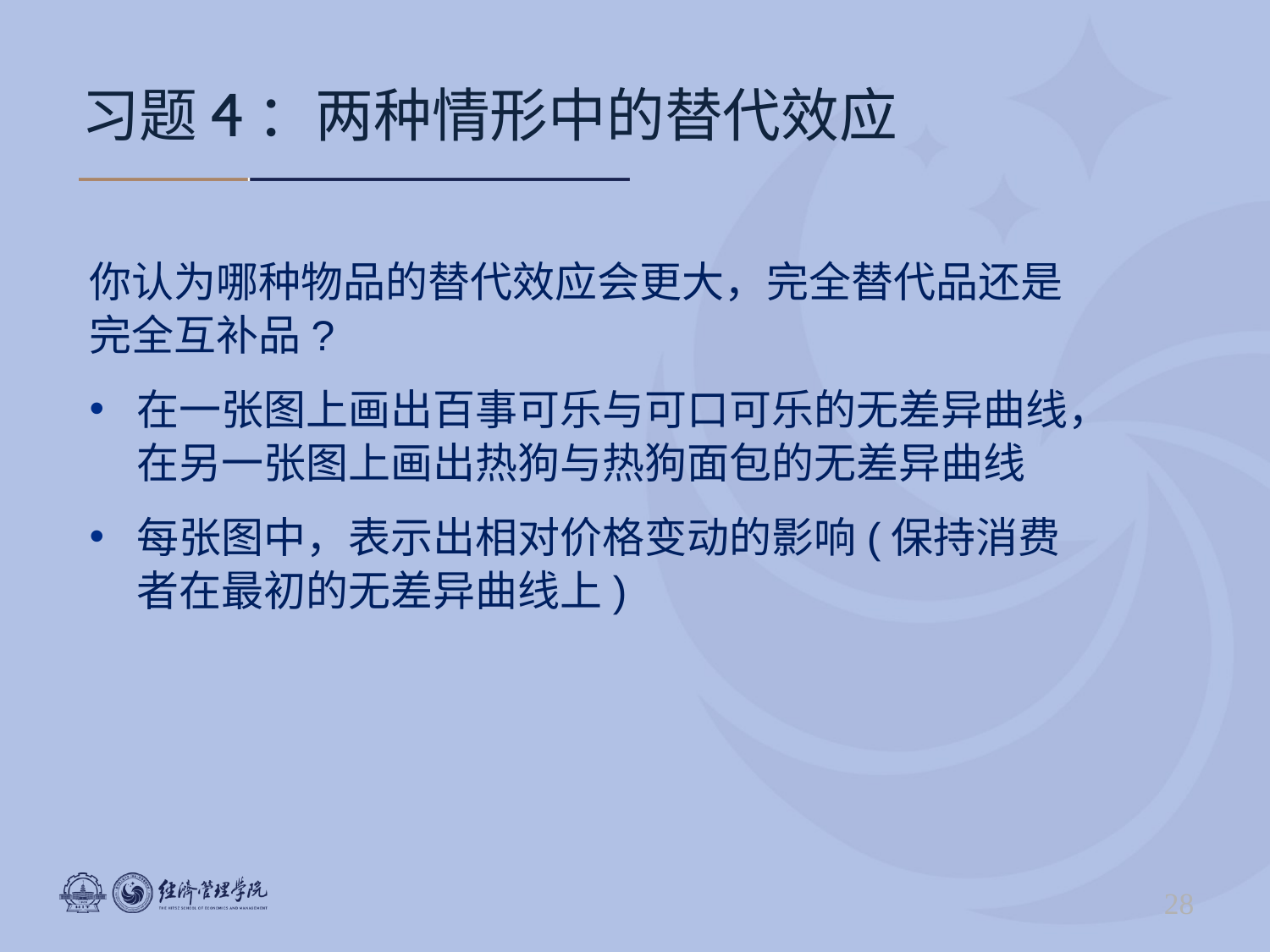

0
习题4：两种情形中的替代效应
你认为哪种物品的替代效应会更大，完全替代品还是完全互补品?
在一张图上画出百事可乐与可口可乐的无差异曲线，在另一张图上画出热狗与热狗面包的无差异曲线
每张图中，表示出相对价格变动的影响(保持消费者在最初的无差异曲线上)